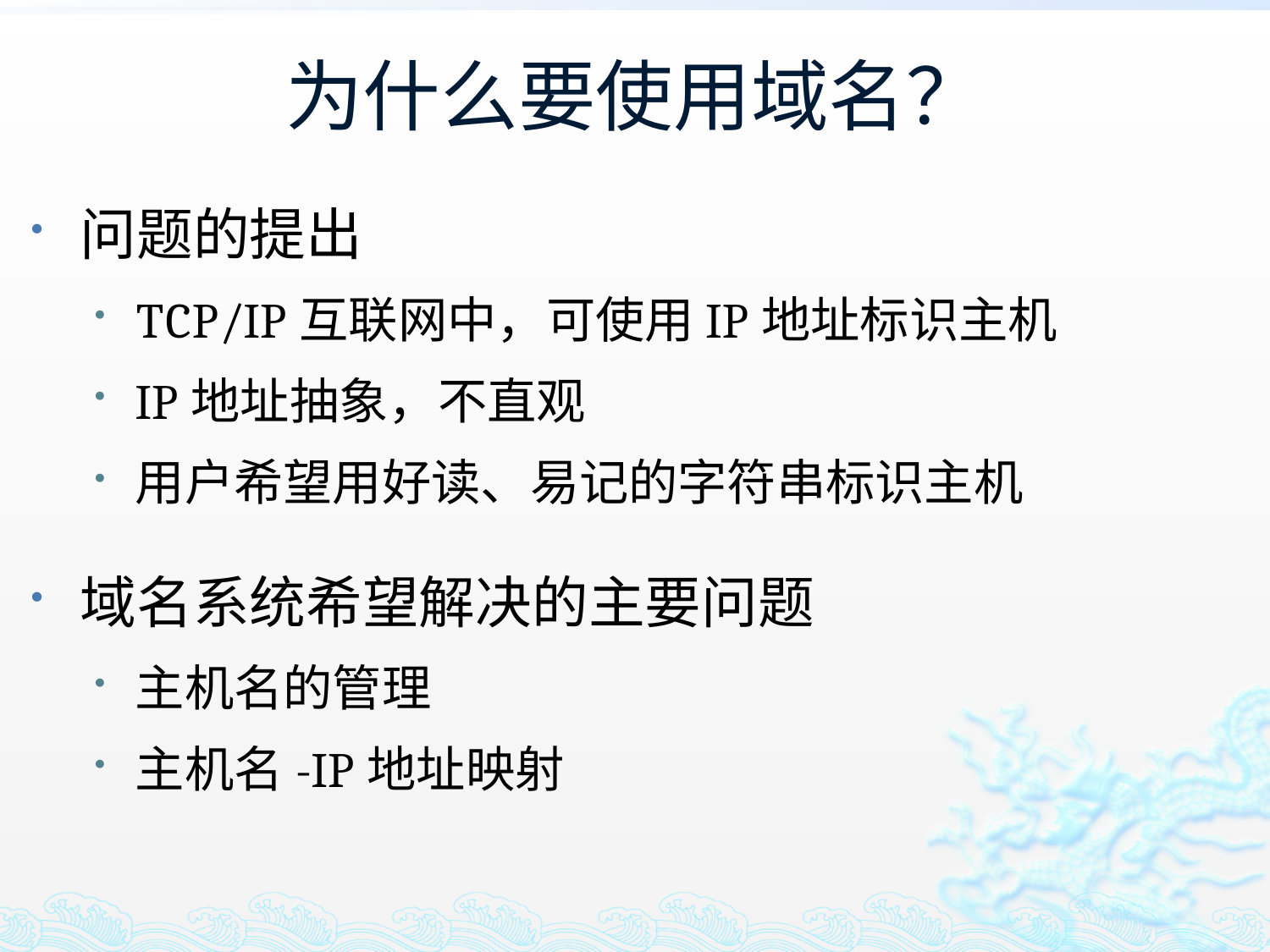

# 为什么要使用域名？
问题的提出
TCP/IP互联网中，可使用IP地址标识主机
IP地址抽象，不直观
用户希望用好读、易记的字符串标识主机
域名系统希望解决的主要问题
主机名的管理
主机名-IP地址映射